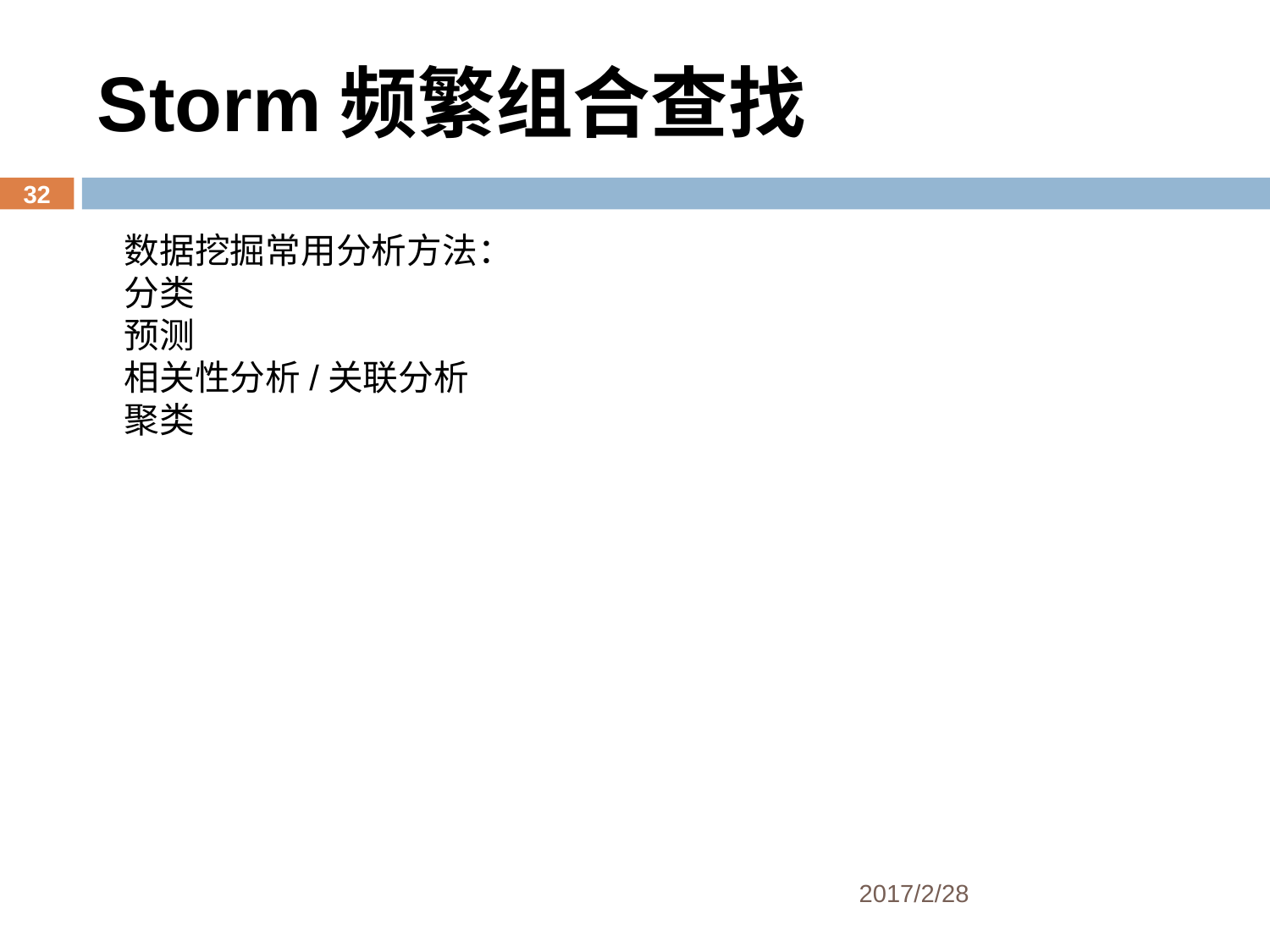

Storm频繁组合查找
数据挖掘常用分析方法：
分类
预测
相关性分析/关联分析
聚类

32
2017/2/28